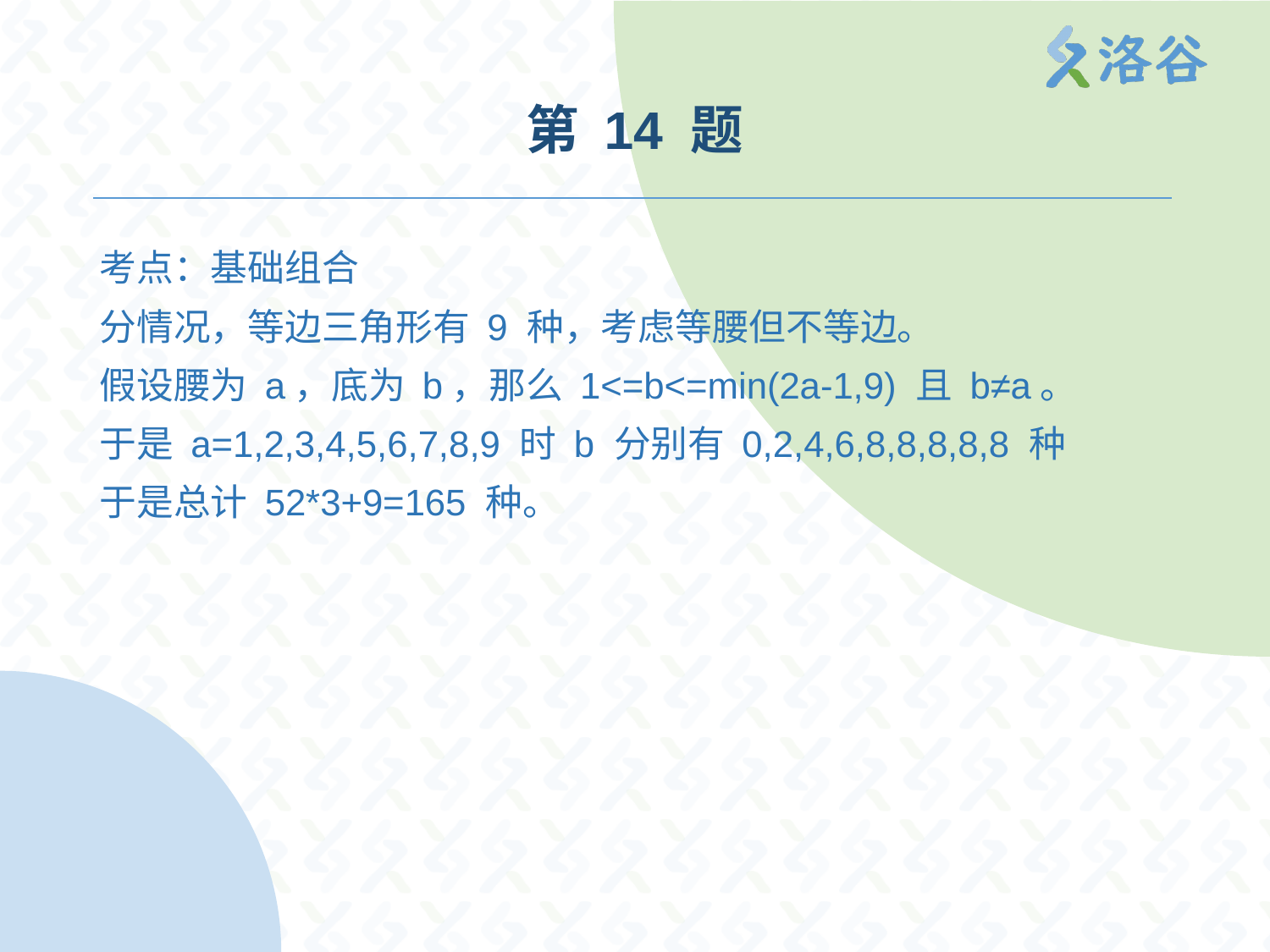

# 第 14 题
考点：基础组合
分情况，等边三角形有 9 种，考虑等腰但不等边。
假设腰为 a，底为 b，那么 1<=b<=min(2a-1,9) 且 b≠a。
于是 a=1,2,3,4,5,6,7,8,9 时 b 分别有 0,2,4,6,8,8,8,8,8 种
于是总计 52*3+9=165 种。